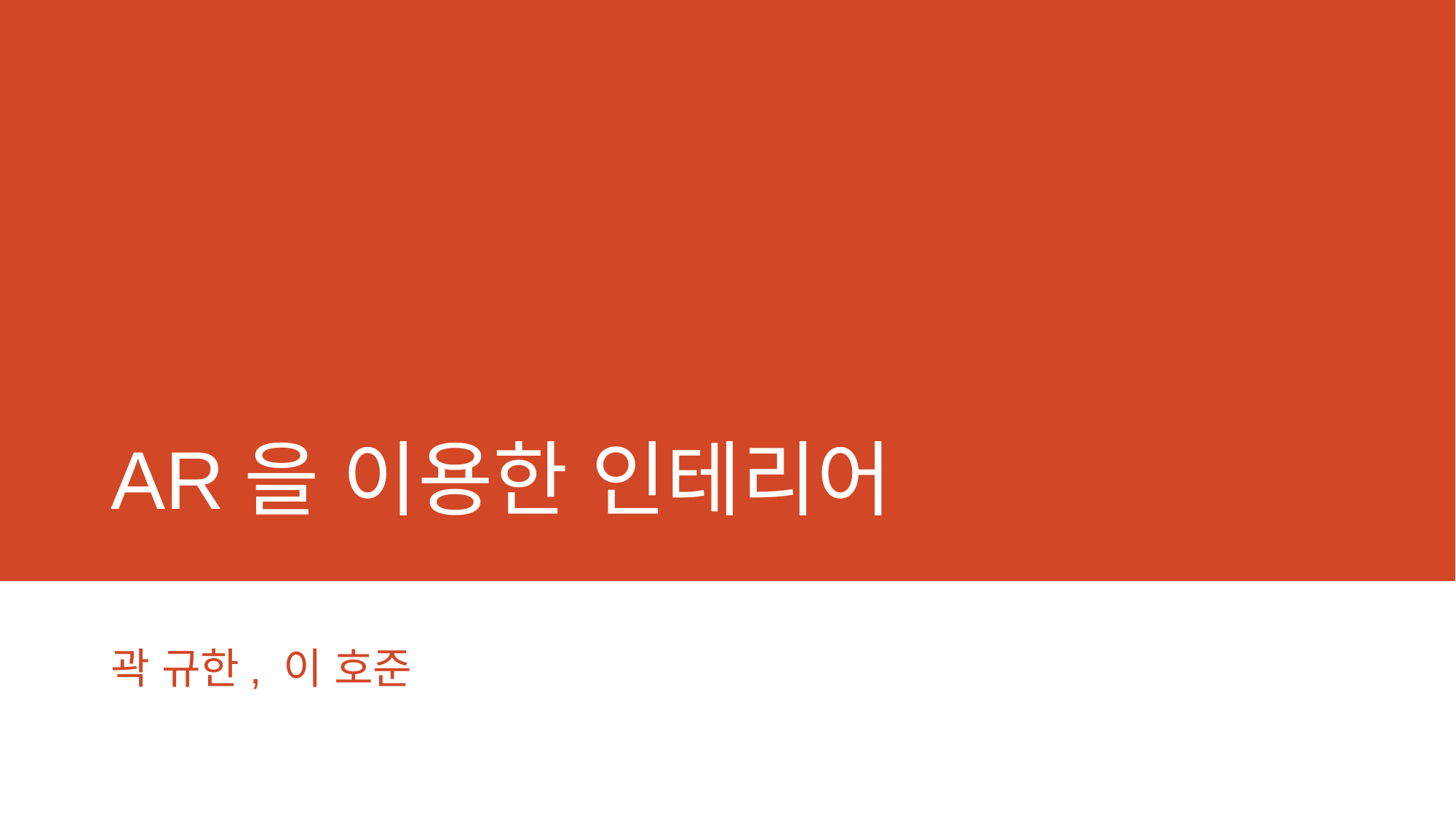

# AR을 이용한 인테리어
곽 규한, 이 호준